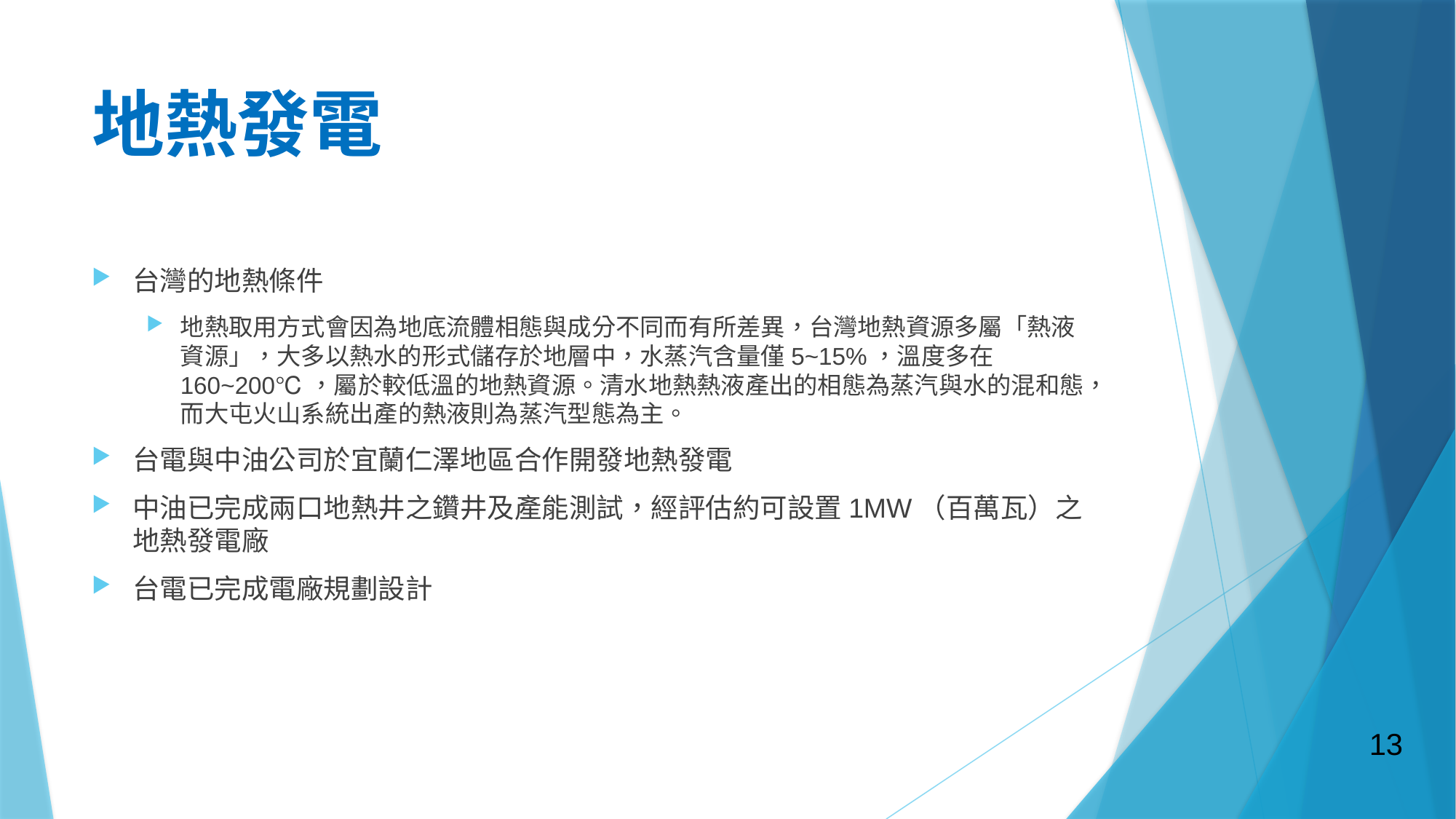

# 地熱發電
台灣的地熱條件
地熱取用方式會因為地底流體相態與成分不同而有所差異，台灣地熱資源多屬「熱液資源」，大多以熱水的形式儲存於地層中，水蒸汽含量僅5~15%，溫度多在160~200℃，屬於較低溫的地熱資源。清水地熱熱液產出的相態為蒸汽與水的混和態，而大屯火山系統出產的熱液則為蒸汽型態為主。
台電與中油公司於宜蘭仁澤地區合作開發地熱發電
中油已完成兩口地熱井之鑽井及產能測試，經評估約可設置1MW（百萬瓦）之地熱發電廠
台電已完成電廠規劃設計
13